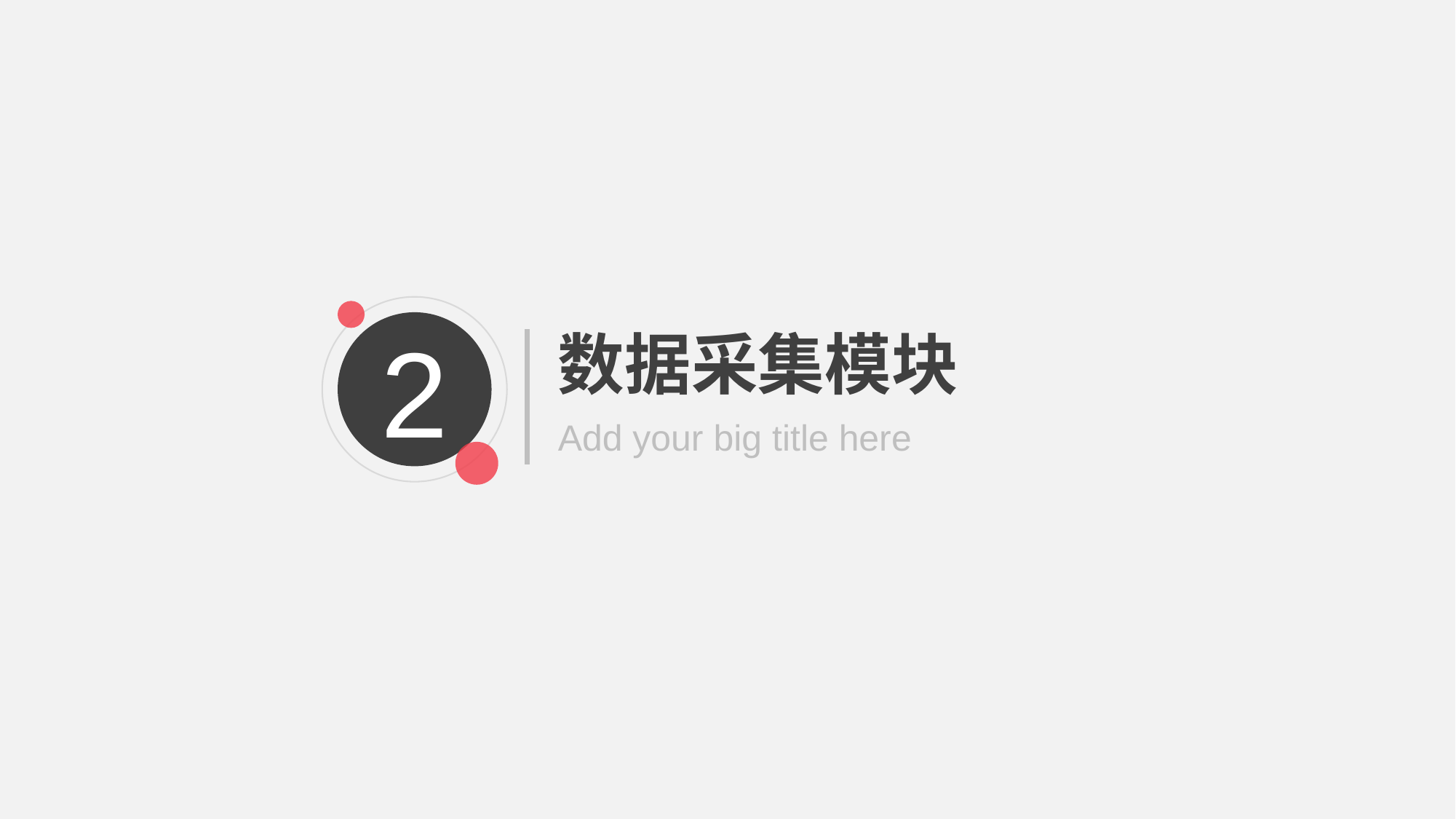

2

数据采集模块
Add your big title here